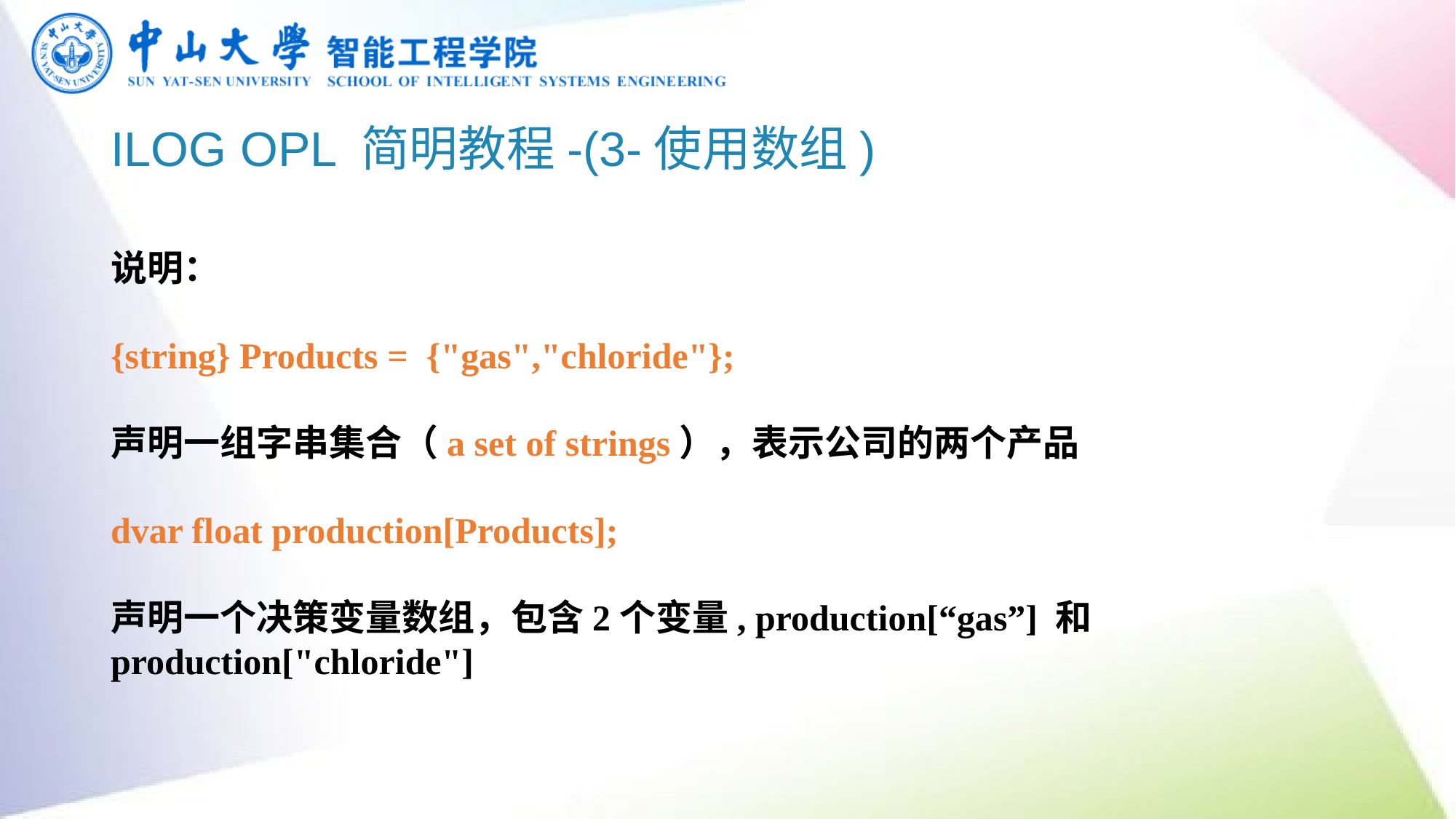

# ILOG OPL 简明教程-(3-使用数组)
说明：

{string} Products =  {"gas","chloride"};

声明一组字串集合（a set of strings），表示公司的两个产品

dvar float production[Products];

声明一个决策变量数组，包含2个变量, production[“gas”] 和 production["chloride"]